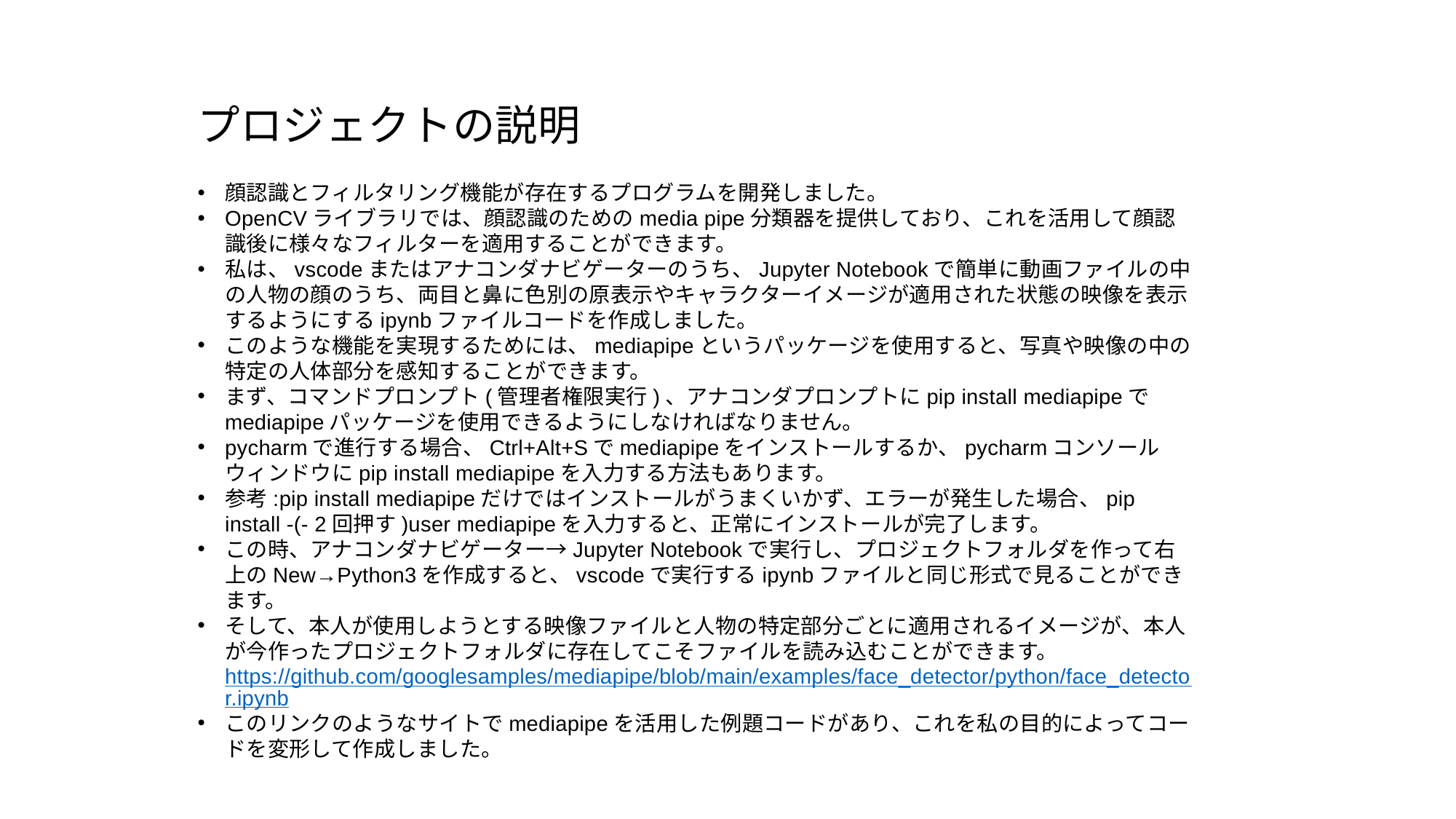

プロジェクトの説明
顔認識とフィルタリング機能が存在するプログラムを開発しました。
OpenCVライブラリでは、顔認識のためのmedia pipe分類器を提供しており、これを活用して顔認識後に様々なフィルターを適用することができます。
私は、vscodeまたはアナコンダナビゲーターのうち、Jupyter Notebookで簡単に動画ファイルの中の人物の顔のうち、両目と鼻に色別の原表示やキャラクターイメージが適用された状態の映像を表示するようにするipynbファイルコードを作成しました。
このような機能を実現するためには、mediapipeというパッケージを使用すると、写真や映像の中の特定の人体部分を感知することができます。
まず、コマンドプロンプト(管理者権限実行)、アナコンダプロンプトにpip install mediapipeでmediapipeパッケージを使用できるようにしなければなりません。
pycharmで進行する場合、Ctrl+Alt+Sでmediapipeをインストールするか、pycharmコンソールウィンドウにpip install mediapipeを入力する方法もあります。
参考:pip install mediapipeだけではインストールがうまくいかず、エラーが発生した場合、pip install -(- 2回押す)user mediapipeを入力すると、正常にインストールが完了します。
この時、アナコンダナビゲーター→Jupyter Notebookで実行し、プロジェクトフォルダを作って右上のNew→Python3を作成すると、vscodeで実行するipynbファイルと同じ形式で見ることができます。
そして、本人が使用しようとする映像ファイルと人物の特定部分ごとに適用されるイメージが、本人が今作ったプロジェクトフォルダに存在してこそファイルを読み込むことができます。 https://github.com/googlesamples/mediapipe/blob/main/examples/face_detector/python/face_detector.ipynb
このリンクのようなサイトでmediapipeを活用した例題コードがあり、これを私の目的によってコードを変形して作成しました。